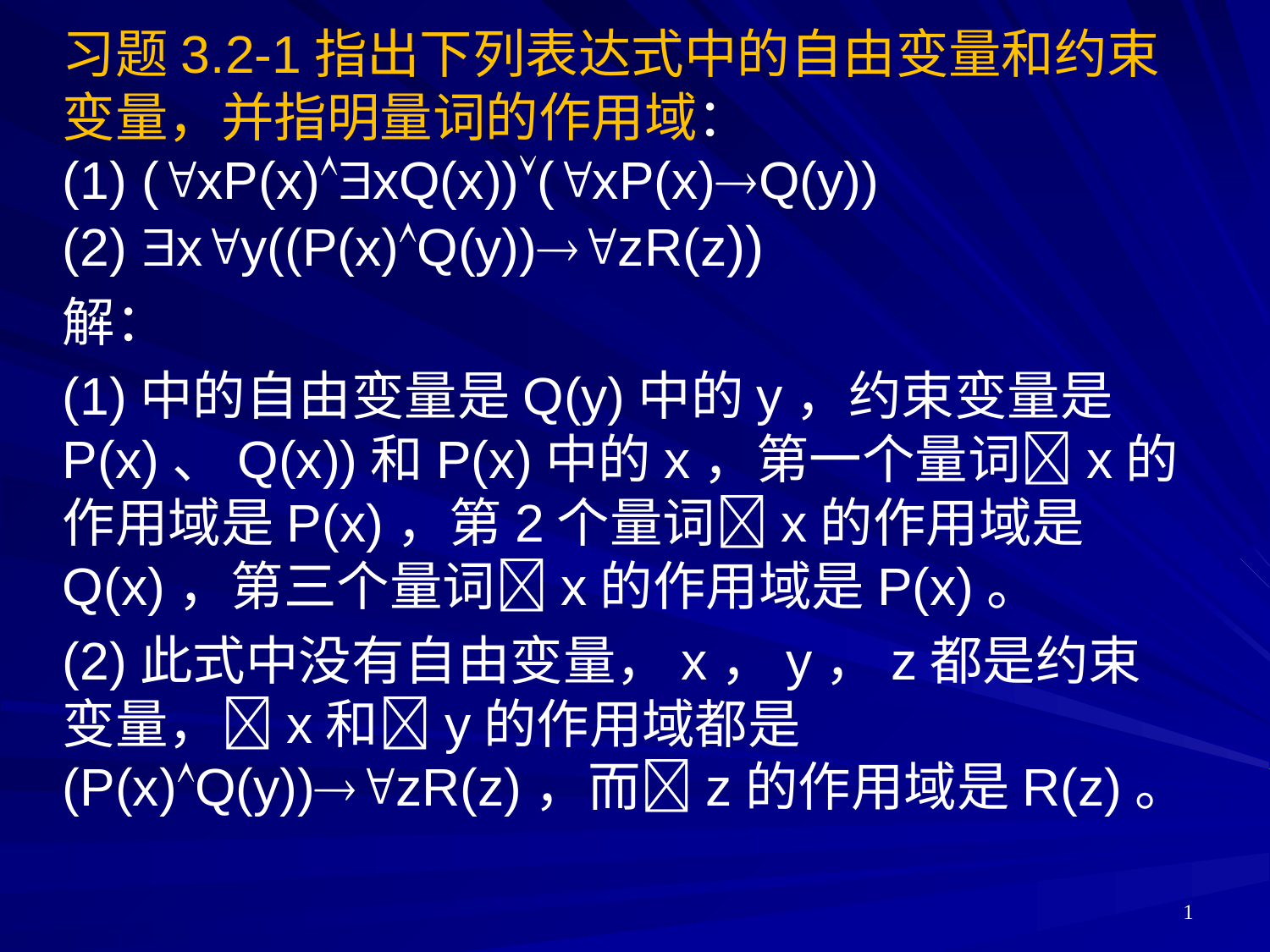

习题3.2-1指出下列表达式中的自由变量和约束变量，并指明量词的作用域：
(1) (∀xP(x)∧∃xQ(x))∨(∀xP(x)→Q(y))
(2) ∃x∀y((P(x)∧Q(y))→∀zR(z))
解：
(1)中的自由变量是Q(y)中的y，约束变量是P(x)、Q(x))和P(x)中的x，第一个量词∀x的作用域是P(x)，第2个量词∃x的作用域是Q(x)，第三个量词∀x的作用域是P(x)。
(2)此式中没有自由变量，x，y，z都是约束变量，∃x和∀y的作用域都是 (P(x)∧Q(y))→∀zR(z)，而∀z的作用域是R(z)。

1